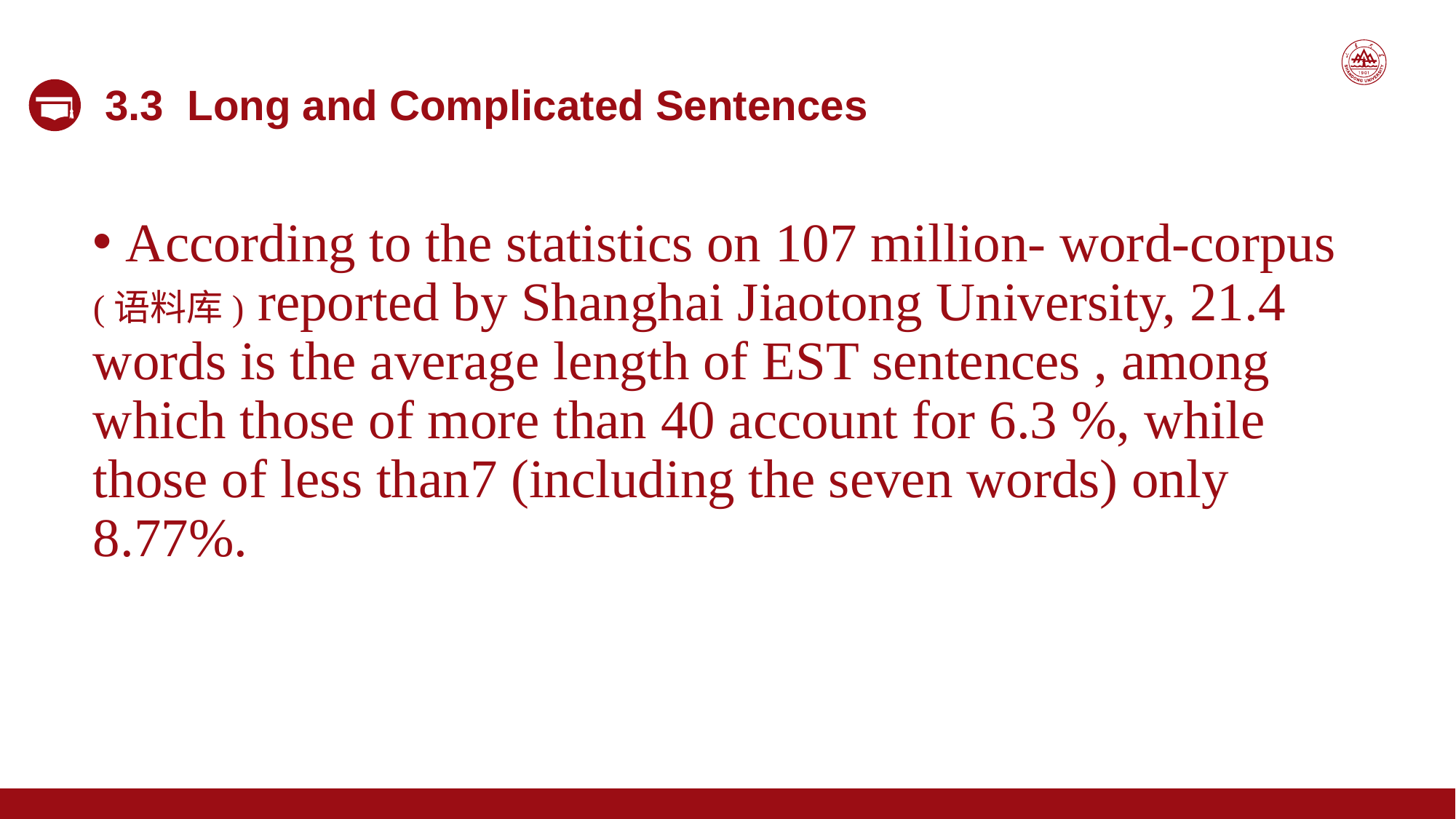

3.3  Long and Complicated Sentences
 According to the statistics on 107 million- word-corpus (语料库) reported by Shanghai Jiaotong University, 21.4 words is the average length of EST sentences , among which those of more than 40 account for 6.3 %, while those of less than7 (including the seven words) only 8.77%.